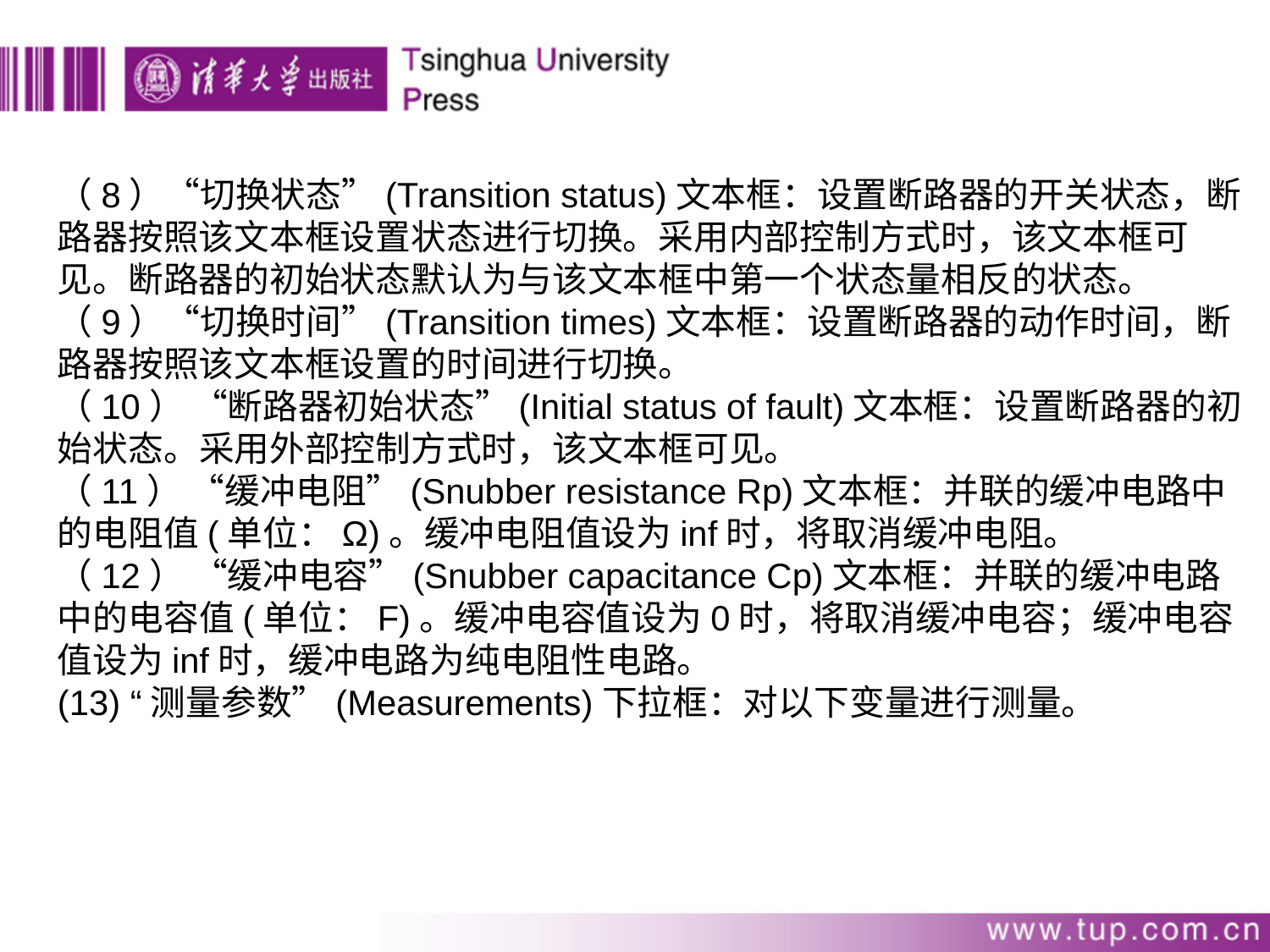

（8）“切换状态”(Transition status)文本框：设置断路器的开关状态，断路器按照该文本框设置状态进行切换。采用内部控制方式时，该文本框可见。断路器的初始状态默认为与该文本框中第一个状态量相反的状态。
（9）“切换时间”(Transition times)文本框：设置断路器的动作时间，断路器按照该文本框设置的时间进行切换。
（10） “断路器初始状态”(Initial status of fault)文本框：设置断路器的初始状态。采用外部控制方式时，该文本框可见。
（11） “缓冲电阻”(Snubber resistance Rp)文本框：并联的缓冲电路中的电阻值(单位：Ω)。缓冲电阻值设为inf时，将取消缓冲电阻。
（12） “缓冲电容”(Snubber capacitance Cp)文本框：并联的缓冲电路中的电容值(单位：F)。缓冲电容值设为0时，将取消缓冲电容；缓冲电容值设为inf时，缓冲电路为纯电阻性电路。
(13) “测量参数”(Measurements)下拉框：对以下变量进行测量。